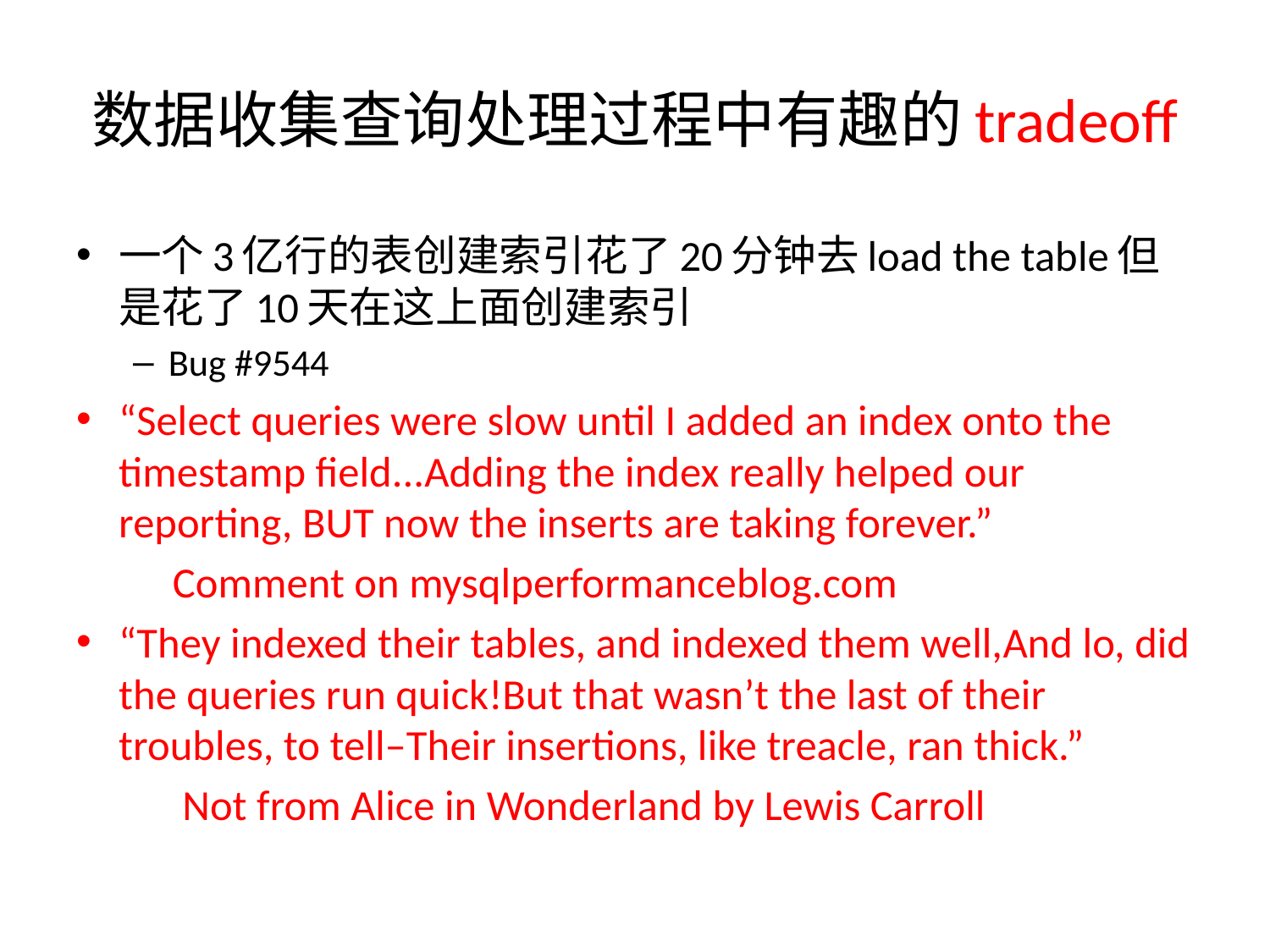

# 数据收集查询处理过程中有趣的tradeoff
一个3亿行的表创建索引花了20分钟去load the table但是花了10天在这上面创建索引
Bug #9544
“Select queries were slow until I added an index onto the timestamp field...Adding the index really helped our reporting, BUT now the inserts are taking forever.”
	Comment on mysqlperformanceblog.com
“They indexed their tables, and indexed them well,And lo, did the queries run quick!But that wasn’t the last of their troubles, to tell–Their insertions, like treacle, ran thick.”
	 Not from Alice in Wonderland by Lewis Carroll